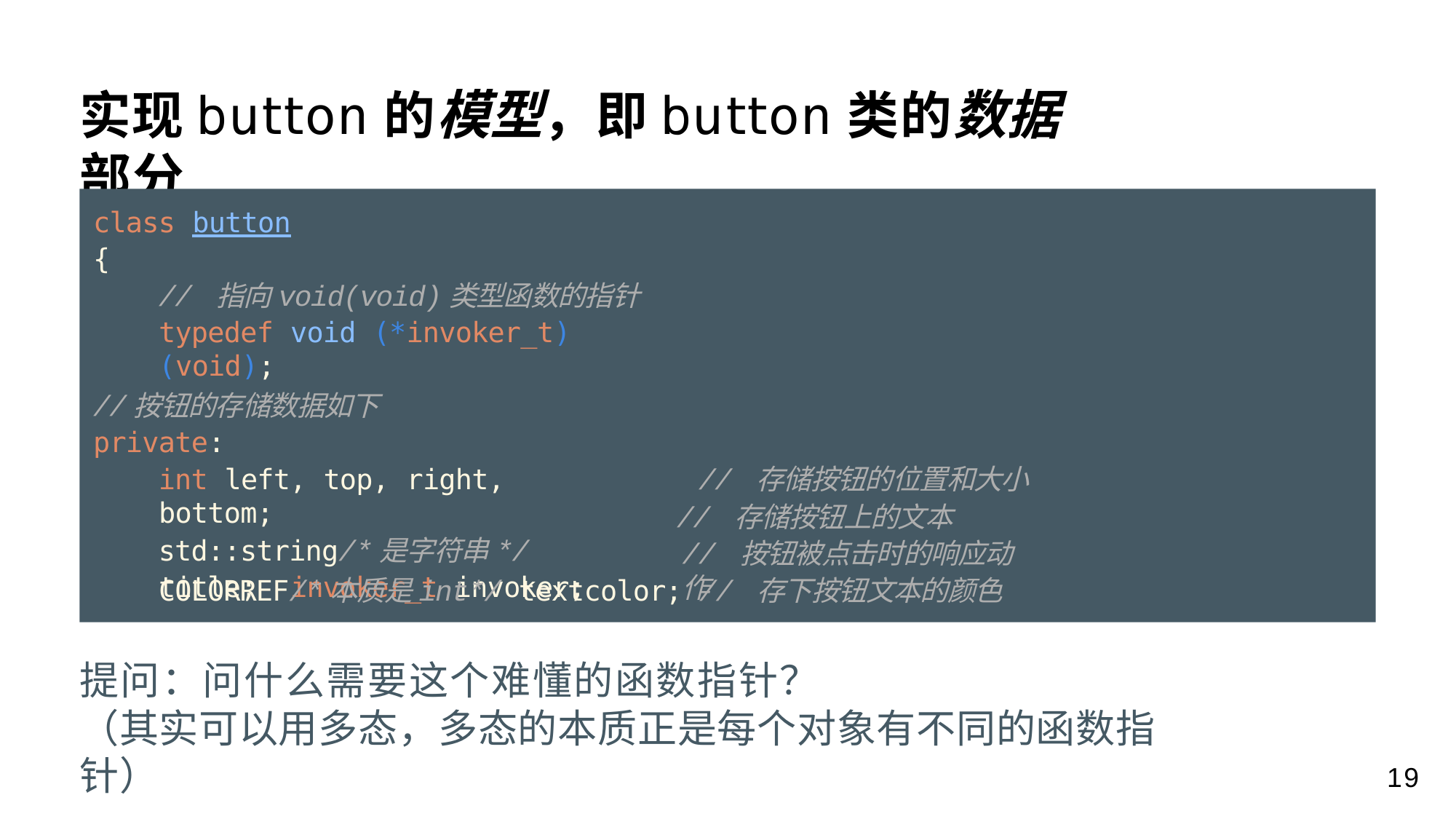

实现button的模型，即button类的数据部分

class button
{
// 指向void(void)类型函数的指针
typedef void (*invoker_t)(void);
//按钮的存储数据如下
private:
int left, top, right, bottom;
std::string/*是字符串*/ title;  invoker_t invoker;
// 存储按钮的位置和大小
// 存储按钮上的文本
// 按钮被点击时的响应动作
COLORREF/*本质是int*/ textcolor; // 存下按钮文本的颜色

提问：问什么需要这个难懂的函数指针？
（其实可以用多态，多态的本质正是每个对象有不同的函数指针）
19